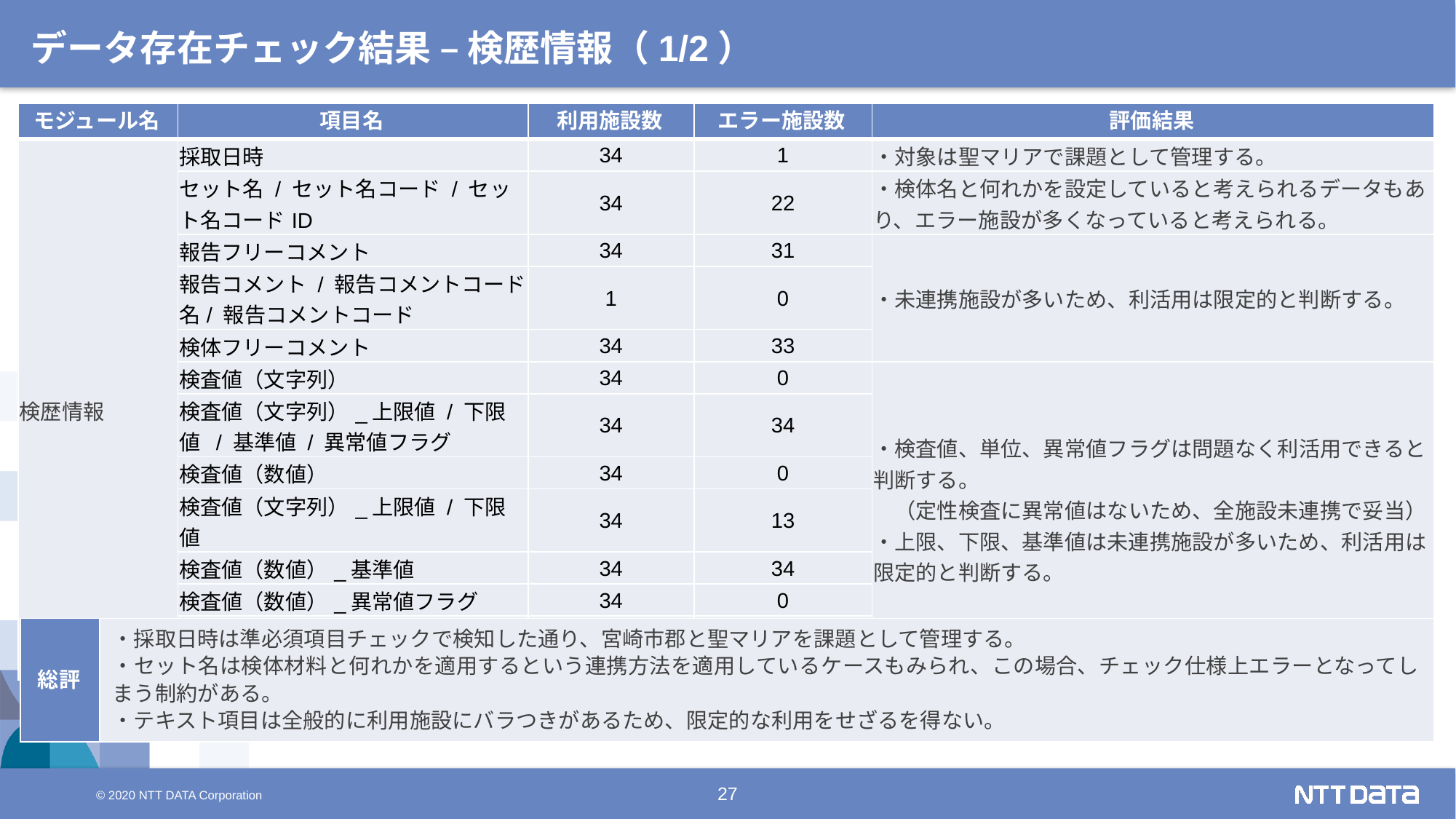

# データ存在チェック結果 – 検歴情報（1/2）
| モジュール名 | 項目名 | 利用施設数 | エラー施設数 | 評価結果 |
| --- | --- | --- | --- | --- |
| 検歴情報 | 採取日時 | 34 | 1 | ・対象は聖マリアで課題として管理する。 |
|  | セット名 / セット名コード / セット名コードID | 34 | 22 | ・検体名と何れかを設定していると考えられるデータもあり、エラー施設が多くなっていると考えられる。 |
|  | 報告フリーコメント | 34 | 31 | ・未連携施設が多いため、利活用は限定的と判断する。 |
|  | 報告コメント / 報告コメントコード名/ 報告コメントコード | 1 | 0 |  |
|  | 検体フリーコメント | 34 | 33 |  |
|  | 検査値（文字列） | 34 | 0 | ・検査値、単位、異常値フラグは問題なく利活用できると判断する。 　（定性検査に異常値はないため、全施設未連携で妥当） ・上限、下限、基準値は未連携施設が多いため、利活用は限定的と判断する。 |
|  | 検査値（文字列）\_上限値 / 下限値 / 基準値 / 異常値フラグ | 34 | 34 |  |
|  | 検査値（数値） | 34 | 0 |  |
|  | 検査値（文字列）\_上限値 / 下限値 | 34 | 13 |  |
|  | 検査値（数値）\_基準値 | 34 | 34 |  |
|  | 検査値（数値）\_異常値フラグ | 34 | 0 |  |
|  | 単位 | 34 | 0 |  |
|  | 単位コード / 単位コードID | 34 | 27 |  |
| 総評 | ・採取日時は準必須項目チェックで検知した通り、宮崎市郡と聖マリアを課題として管理する。 ・セット名は検体材料と何れかを適用するという連携方法を適用しているケースもみられ、この場合、チェック仕様上エラーとなってしまう制約がある。 ・テキスト項目は全般的に利用施設にバラつきがあるため、限定的な利用をせざるを得ない。 |
| --- | --- |